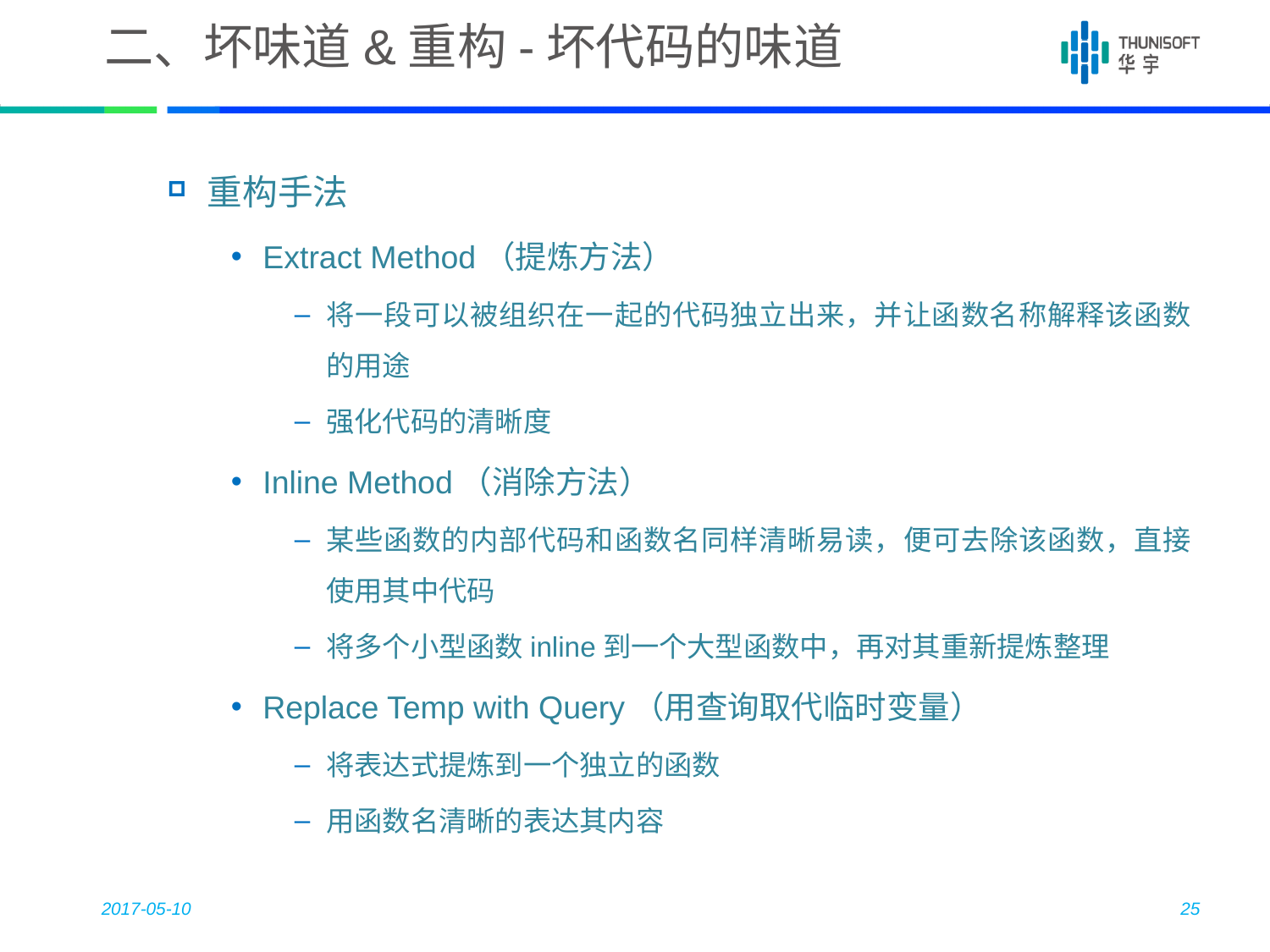

# 二、坏味道&重构-坏代码的味道
重构手法
Extract Method（提炼方法）
将一段可以被组织在一起的代码独立出来，并让函数名称解释该函数的用途
强化代码的清晰度
Inline Method（消除方法）
某些函数的内部代码和函数名同样清晰易读，便可去除该函数，直接使用其中代码
将多个小型函数inline到一个大型函数中，再对其重新提炼整理
Replace Temp with Query（用查询取代临时变量）
将表达式提炼到一个独立的函数
用函数名清晰的表达其内容
2017-05-10
25